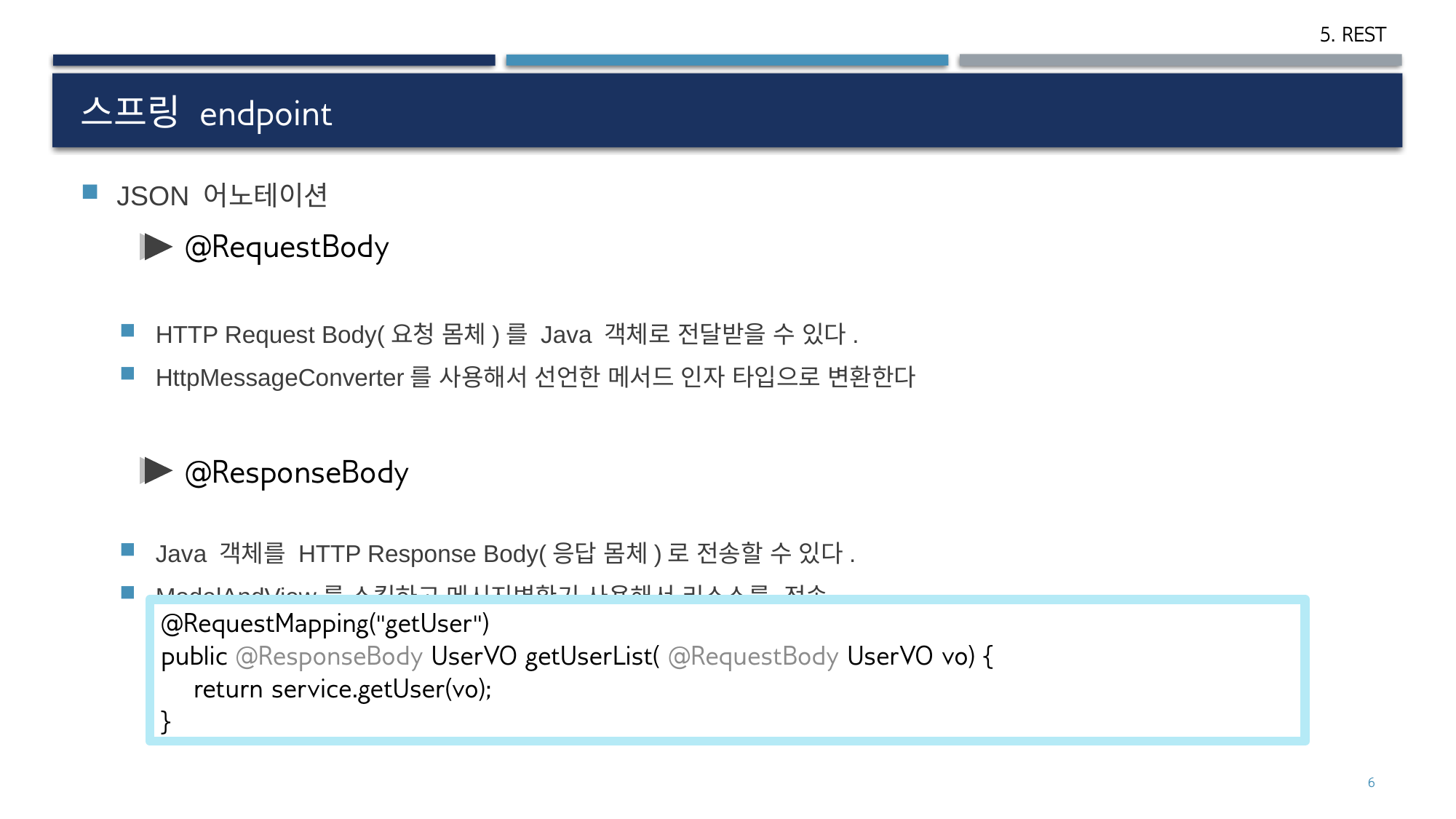

# 스프링 endpoint
JSON 어노테이션

HTTP Request Body(요청 몸체)를 Java 객체로 전달받을 수 있다.
HttpMessageConverter를 사용해서 선언한 메서드 인자 타입으로 변환한다

Java 객체를 HTTP Response Body(응답 몸체)로 전송할 수 있다.
ModelAndView를 스킵하고 메시지변환기 사용해서 리소스를  전송

@RequestBody

@ResponseBody

@RequestMapping("getUser")
public @ResponseBody UserVO getUserList( @RequestBody UserVO vo) {
    return service.getUser(vo);
}
6